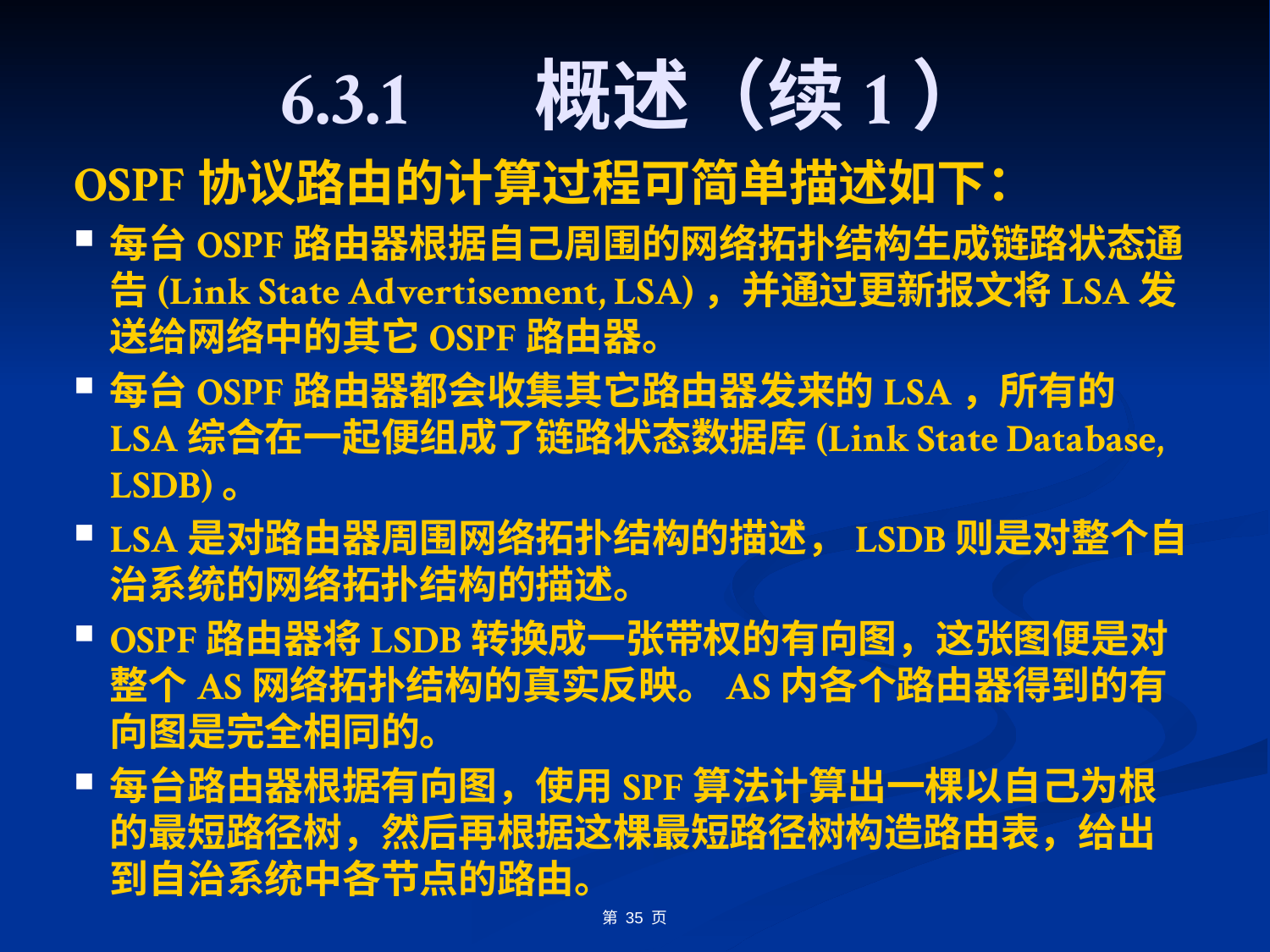

# 6.3.1	概述（续1）
OSPF协议路由的计算过程可简单描述如下：
每台OSPF路由器根据自己周围的网络拓扑结构生成链路状态通告(Link State Advertisement, LSA)，并通过更新报文将LSA发送给网络中的其它OSPF路由器。
每台OSPF路由器都会收集其它路由器发来的LSA，所有的LSA综合在一起便组成了链路状态数据库(Link State Database, LSDB)。
LSA是对路由器周围网络拓扑结构的描述，LSDB则是对整个自治系统的网络拓扑结构的描述。
OSPF路由器将LSDB转换成一张带权的有向图，这张图便是对整个AS网络拓扑结构的真实反映。AS内各个路由器得到的有向图是完全相同的。
每台路由器根据有向图，使用SPF算法计算出一棵以自己为根的最短路径树，然后再根据这棵最短路径树构造路由表，给出到自治系统中各节点的路由。
第 35 页